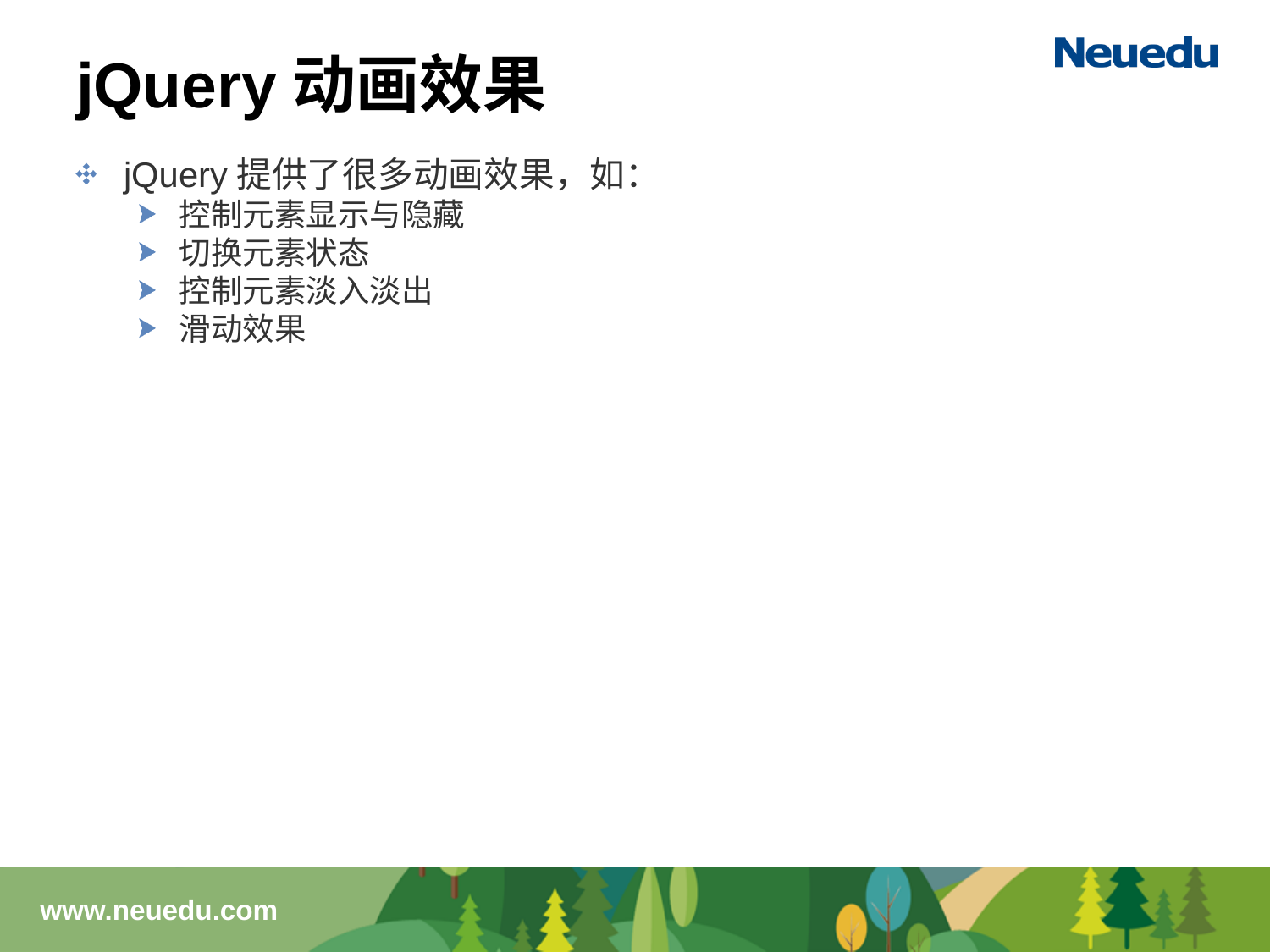

# jQuery动画效果
jQuery提供了很多动画效果，如：
控制元素显示与隐藏
切换元素状态
控制元素淡入淡出
滑动效果